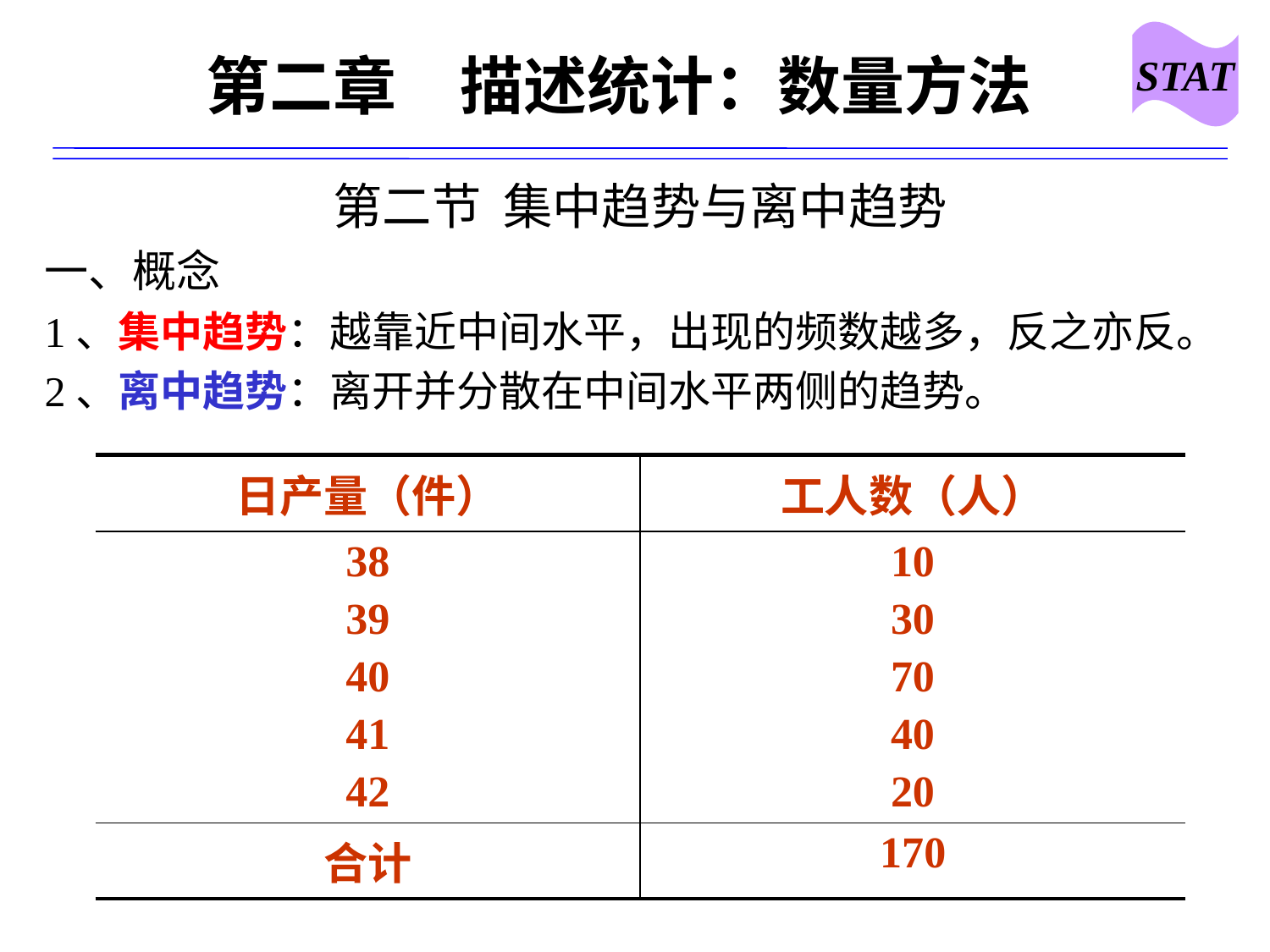

STAT
# 第二章　描述统计：数量方法

第二节  集中趋势与离中趋势
一、概念
1、集中趋势：越靠近中间水平，出现的频数越多，反之亦反。
2、离中趋势：离开并分散在中间水平两侧的趋势。
| 日产量（件） | 工人数（人） |
| --- | --- |
| 38 39 40 41 42 | 10 30 70 40 20 |
| 合计 | 170 |